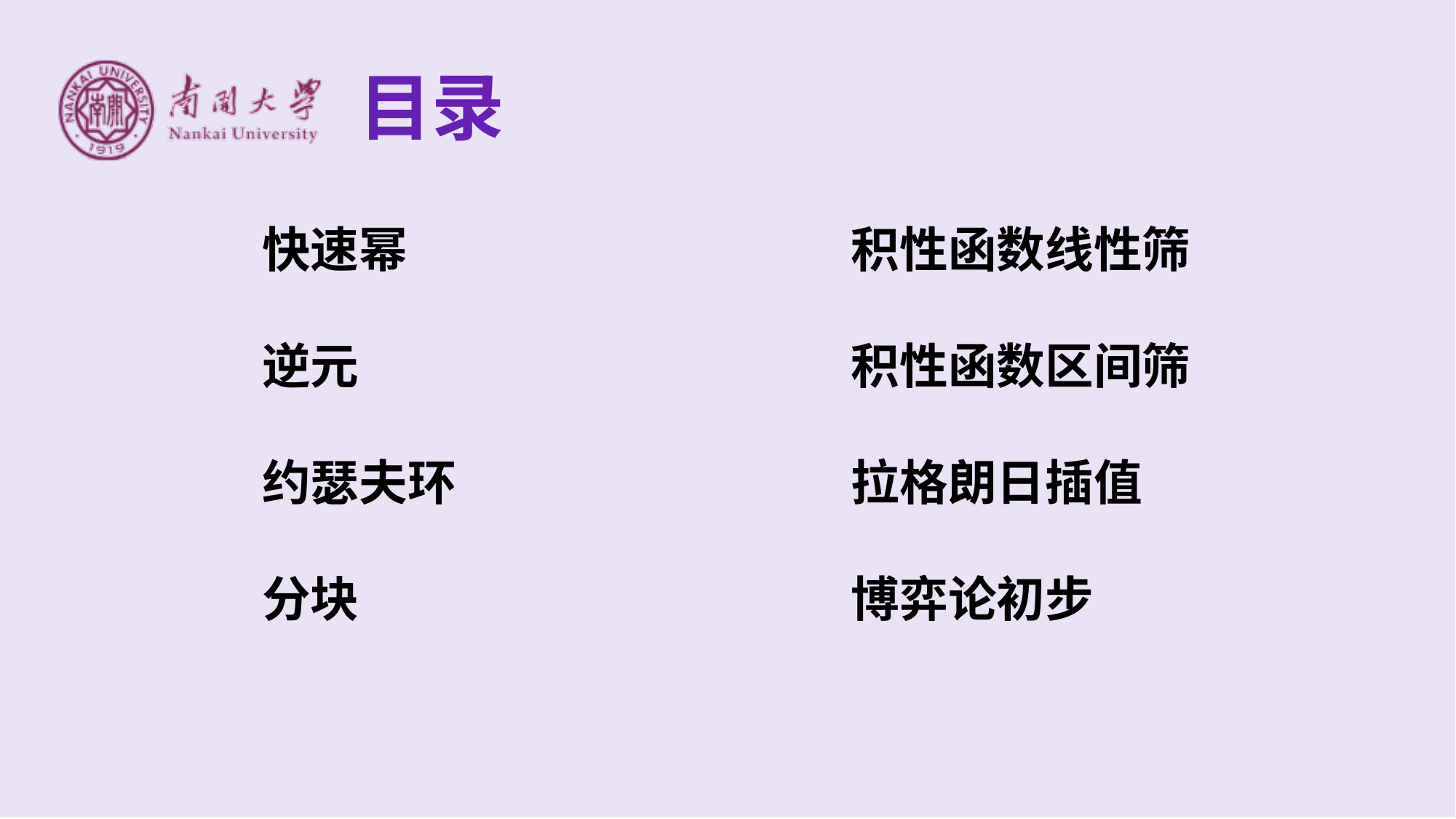

目录
快速幂

逆元

约瑟夫环

分块
积性函数线性筛

积性函数区间筛

拉格朗日插值

博弈论初步